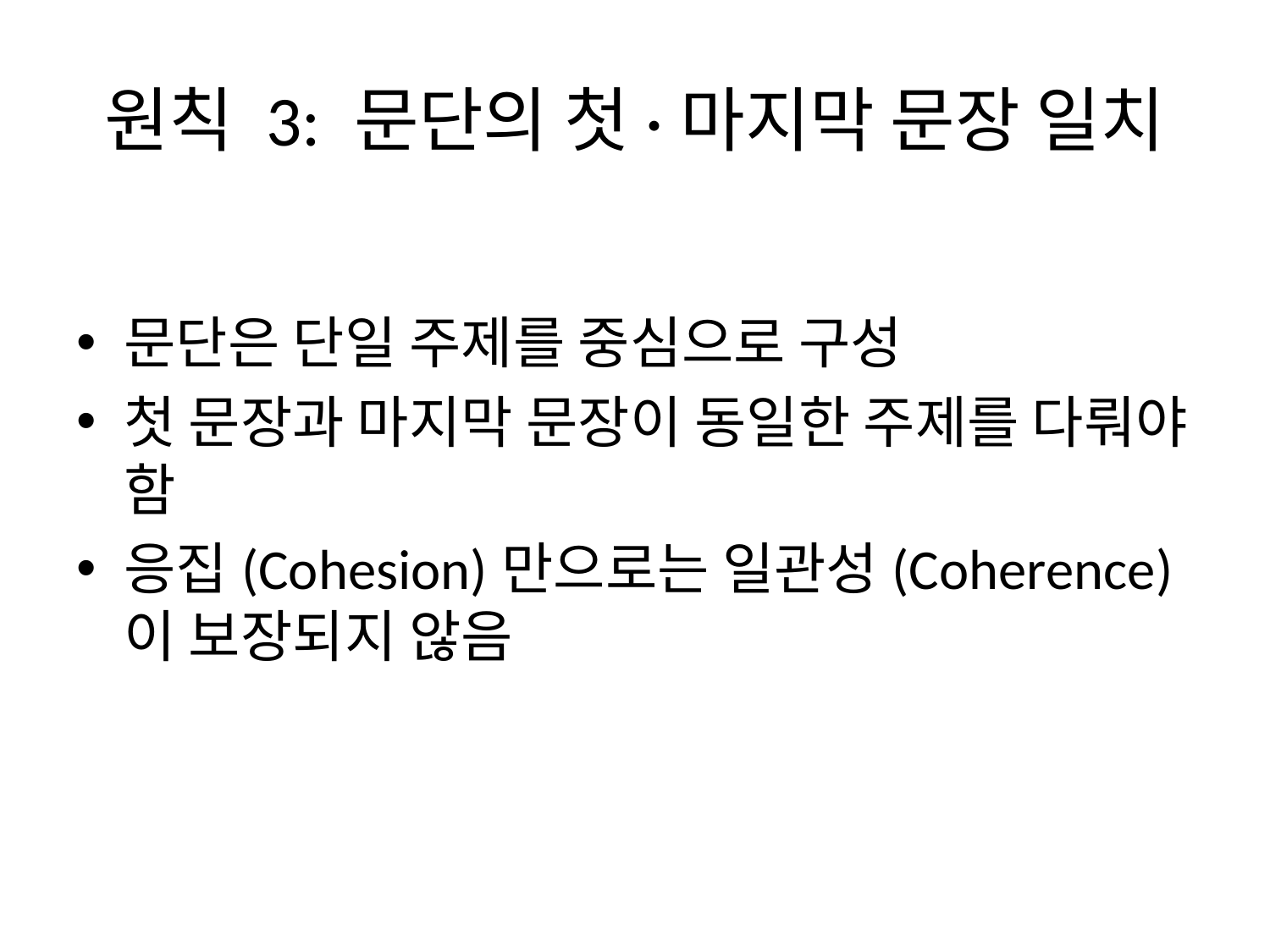

# 원칙 3: 문단의 첫·마지막 문장 일치

문단은 단일 주제를 중심으로 구성
첫 문장과 마지막 문장이 동일한 주제를 다뤄야 함
응집(Cohesion)만으로는 일관성(Coherence)이 보장되지 않음